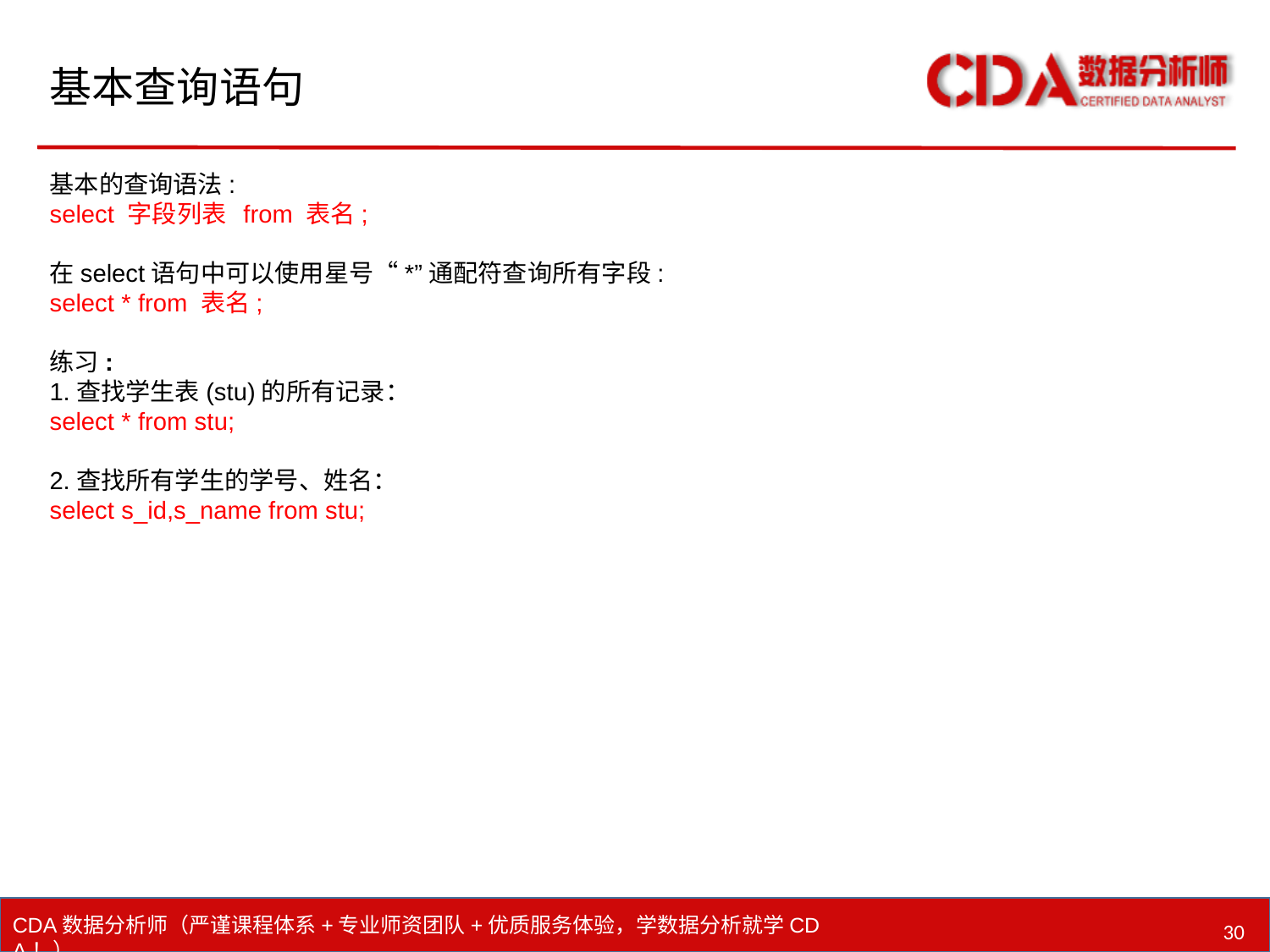

# 基本查询语句
基本的查询语法:
select 字段列表  from 表名;

在select语句中可以使用星号“*”通配符查询所有字段:
select * from 表名;

练习:
1.查找学生表(stu)的所有记录：
select * from stu;

2.查找所有学生的学号、姓名：
select s_id,s_name from stu;

30